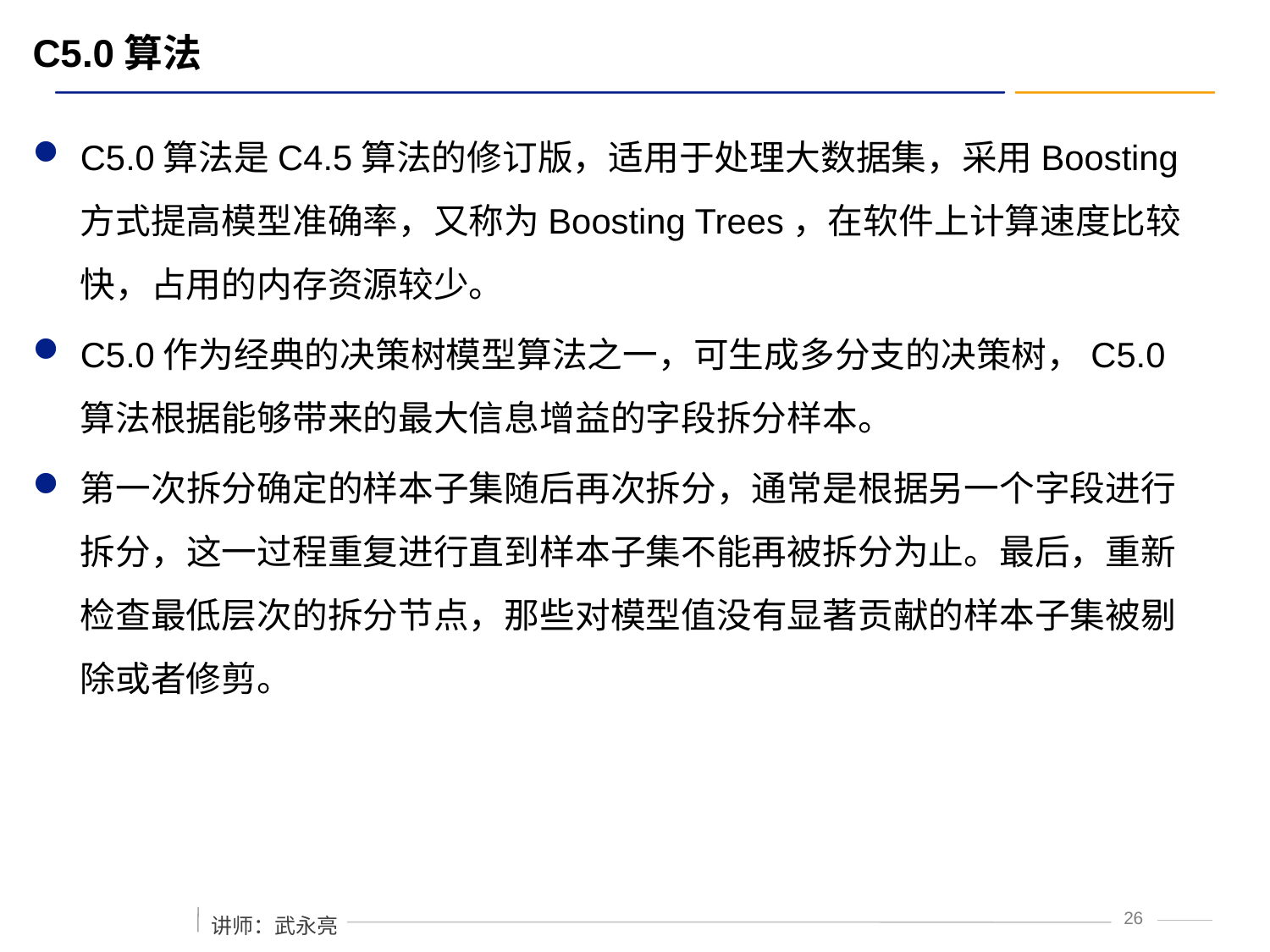

# C5.0算法
C5.0算法是C4.5算法的修订版，适用于处理大数据集，采用Boosting方式提高模型准确率，又称为Boosting Trees，在软件上计算速度比较快，占用的内存资源较少。
C5.0作为经典的决策树模型算法之一，可生成多分支的决策树，C5.0算法根据能够带来的最大信息增益的字段拆分样本。
第一次拆分确定的样本子集随后再次拆分，通常是根据另一个字段进行拆分，这一过程重复进行直到样本子集不能再被拆分为止。最后，重新检查最低层次的拆分节点，那些对模型值没有显著贡献的样本子集被剔除或者修剪。